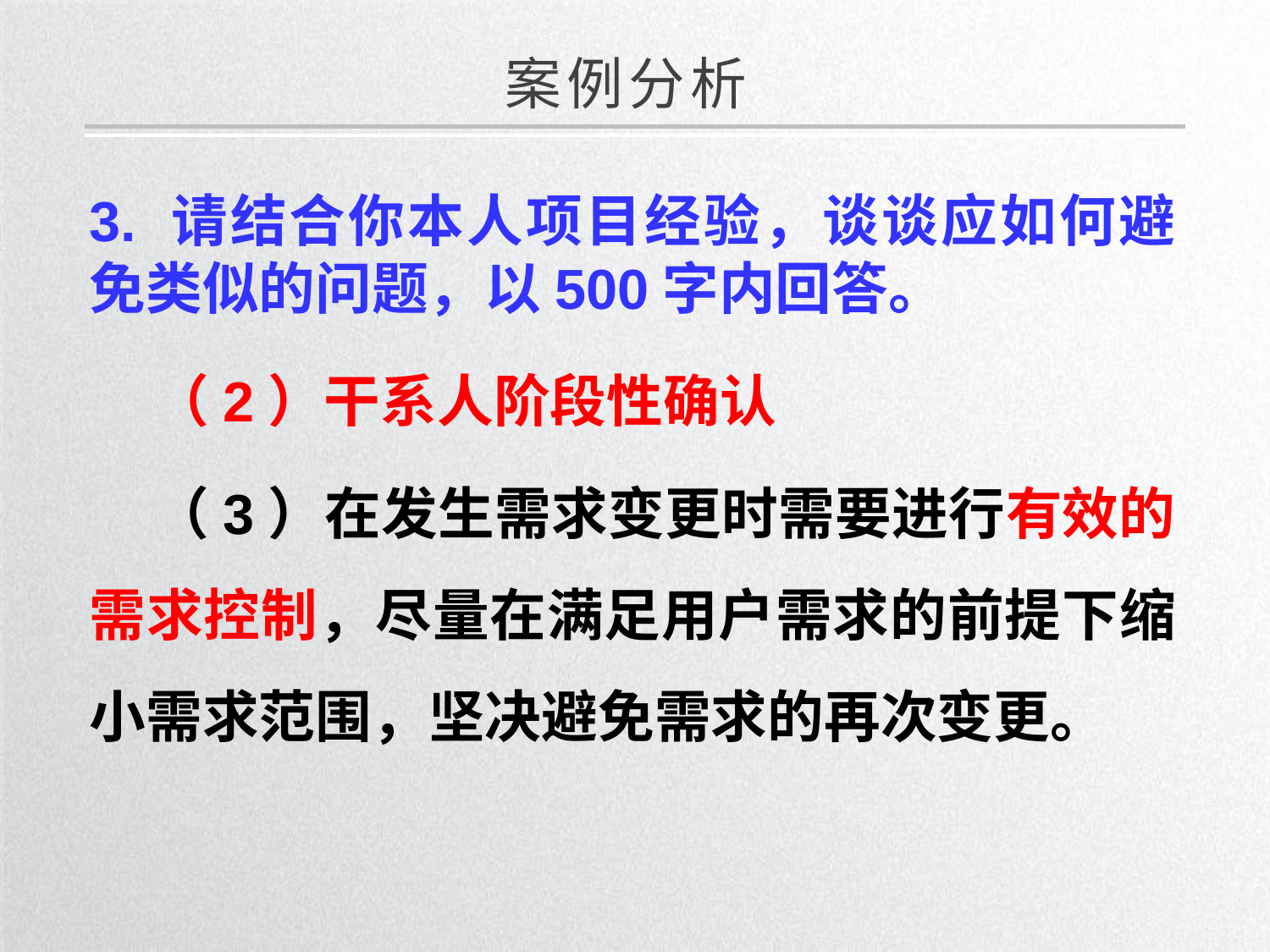

案例分析
3. 请结合你本人项目经验，谈谈应如何避免类似的问题，以500字内回答。
（2）干系人阶段性确认
（3）在发生需求变更时需要进行有效的需求控制，尽量在满足用户需求的前提下缩小需求范围，坚决避免需求的再次变更。